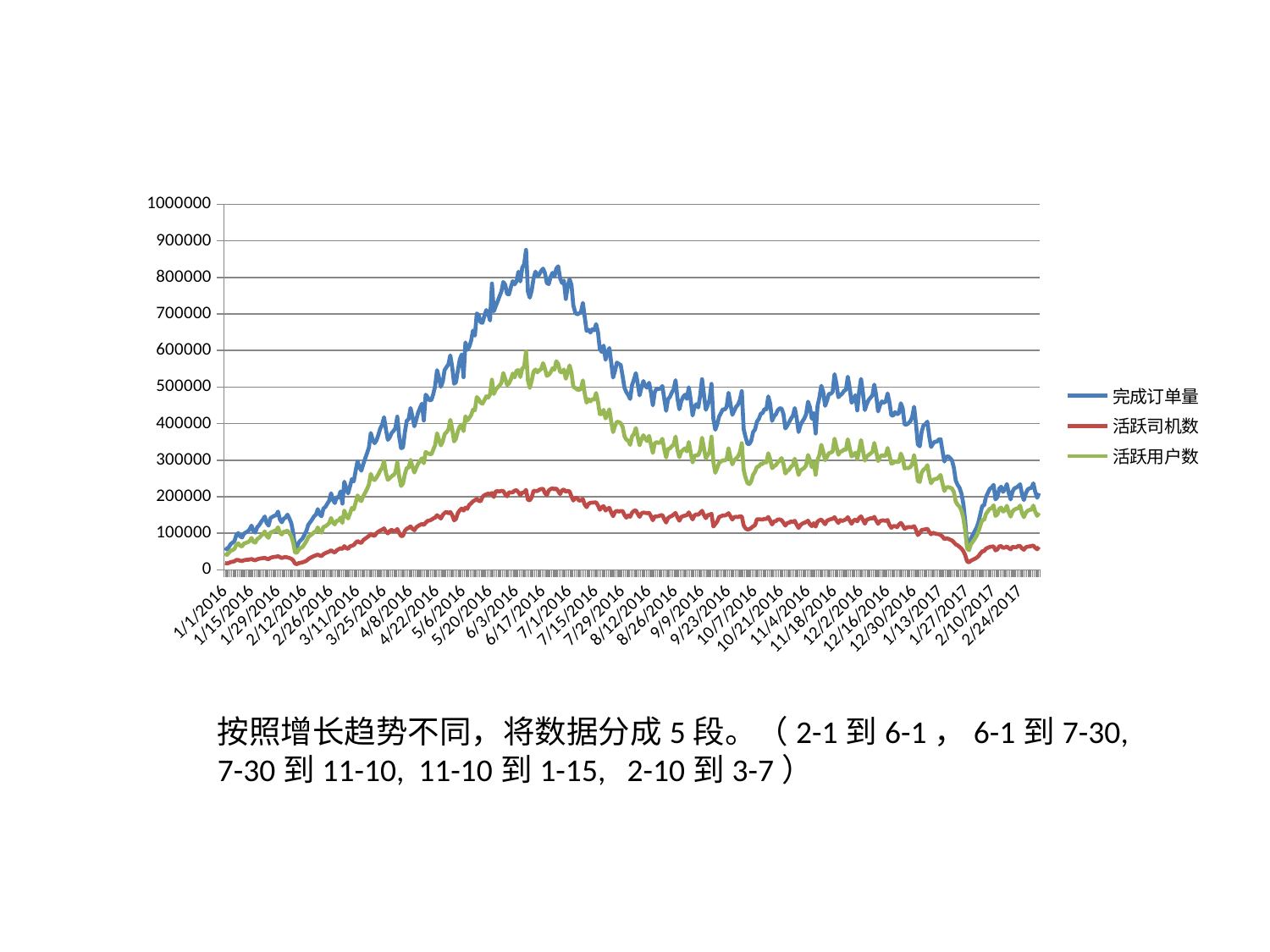

### Chart

| Category | 完成订单量 | 活跃司机数 | 活跃用户数 |
|---|---|---|---|
| 42370 | 60429.0 | 18534.0 | 45408.0 |
| 42371 | 55752.0 | 17598.0 | 40576.0 |
| 42372 | 61922.0 | 18831.0 | 46517.0 |
| 42373 | 70575.0 | 21308.0 | 52259.0 |
| 42374 | 74352.0 | 22076.0 | 54117.0 |
| 42375 | 79085.0 | 23600.0 | 57378.0 |
| 42376 | 95545.0 | 26933.0 | 68712.0 |
| 42377 | 100553.0 | 26721.0 | 72633.0 |
| 42378 | 91844.0 | 25003.0 | 65831.0 |
| 42379 | 88397.0 | 24160.0 | 63995.0 |
| 42380 | 99054.0 | 26163.0 | 72168.0 |
| 42381 | 102192.0 | 27286.0 | 73642.0 |
| 42382 | 105126.0 | 27428.0 | 75380.0 |
| 42383 | 110539.0 | 28286.0 | 78964.0 |
| 42384 | 120971.0 | 29547.0 | 87166.0 |
| 42385 | 105582.0 | 27222.0 | 76703.0 |
| 42386 | 102041.0 | 26095.0 | 74391.0 |
| 42387 | 116715.0 | 28845.0 | 84257.0 |
| 42388 | 121936.0 | 30322.0 | 87174.0 |
| 42389 | 130209.0 | 31405.0 | 93172.0 |
| 42390 | 137704.0 | 31878.0 | 97816.0 |
| 42391 | 145975.0 | 32870.0 | 105184.0 |
| 42392 | 127944.0 | 30133.0 | 92336.0 |
| 42393 | 121019.0 | 29138.0 | 87704.0 |
| 42394 | 141420.0 | 32731.0 | 102138.0 |
| 42395 | 144826.0 | 34311.0 | 103613.0 |
| 42396 | 147614.0 | 35358.0 | 106214.0 |
| 42397 | 149770.0 | 35788.0 | 107988.0 |
| 42398 | 159341.0 | 37422.0 | 116138.0 |
| 42399 | 137865.0 | 34636.0 | 101456.0 |
| 42400 | 129943.0 | 32294.0 | 96762.0 |
| 42401 | 139728.0 | 34103.0 | 104202.0 |
| 42402 | 143204.0 | 35129.0 | 104709.0 |
| 42403 | 151019.0 | 33728.0 | 107179.0 |
| 42404 | 140115.0 | 32294.0 | 100161.0 |
| 42405 | 127740.0 | 30350.0 | 91849.0 |
| 42406 | 101096.0 | 25727.0 | 74467.0 |
| 42407 | 60985.0 | 17063.0 | 47406.0 |
| 42408 | 62557.0 | 15594.0 | 46899.0 |
| 42409 | 75179.0 | 18344.0 | 55867.0 |
| 42410 | 81109.0 | 19322.0 | 59583.0 |
| 42411 | 86103.0 | 20546.0 | 62781.0 |
| 42412 | 96525.0 | 22446.0 | 70459.0 |
| 42413 | 106525.0 | 24778.0 | 78327.0 |
| 42414 | 123419.0 | 29290.0 | 89555.0 |
| 42415 | 130369.0 | 32670.0 | 93948.0 |
| 42416 | 137475.0 | 35376.0 | 97490.0 |
| 42417 | 146217.0 | 37758.0 | 102704.0 |
| 42418 | 150507.0 | 39506.0 | 105211.0 |
| 42419 | 166195.0 | 41605.0 | 115808.0 |
| 42420 | 151553.0 | 39158.0 | 104863.0 |
| 42421 | 146419.0 | 37613.0 | 101850.0 |
| 42422 | 167824.0 | 42682.0 | 117083.0 |
| 42423 | 171858.0 | 45753.0 | 118965.0 |
| 42424 | 180537.0 | 47970.0 | 122804.0 |
| 42425 | 188892.0 | 49647.0 | 127585.0 |
| 42426 | 209534.0 | 53546.0 | 141849.0 |
| 42427 | 191240.0 | 49716.0 | 129191.0 |
| 42428 | 182594.0 | 47495.0 | 124357.0 |
| 42429 | 198251.0 | 53314.0 | 134684.0 |
| 42430 | 197329.0 | 56206.0 | 134096.0 |
| 42431 | 214412.0 | 59221.0 | 142775.0 |
| 42432 | 181236.0 | 56908.0 | 128234.0 |
| 42433 | 240991.0 | 64699.0 | 161917.0 |
| 42434 | 223854.0 | 59564.0 | 148497.0 |
| 42435 | 209056.0 | 57214.0 | 140415.0 |
| 42436 | 227974.0 | 64221.0 | 153560.0 |
| 42437 | 248050.0 | 65637.0 | 169097.0 |
| 42438 | 241904.0 | 67706.0 | 165497.0 |
| 42439 | 270903.0 | 74109.0 | 183698.0 |
| 42440 | 296962.0 | 78777.0 | 203400.0 |
| 42441 | 280682.0 | 75079.0 | 192052.0 |
| 42442 | 271123.0 | 73719.0 | 187871.0 |
| 42443 | 288173.0 | 81189.0 | 201092.0 |
| 42444 | 304224.0 | 85139.0 | 210721.0 |
| 42445 | 318485.0 | 88683.0 | 220869.0 |
| 42446 | 334344.0 | 92655.0 | 233076.0 |
| 42447 | 374311.0 | 98245.0 | 262561.0 |
| 42448 | 355648.0 | 94228.0 | 248669.0 |
| 42449 | 346245.0 | 93205.0 | 245528.0 |
| 42450 | 354095.0 | 100176.0 | 252225.0 |
| 42451 | 368936.0 | 104186.0 | 260977.0 |
| 42452 | 386410.0 | 107503.0 | 271610.0 |
| 42453 | 397383.0 | 109822.0 | 279543.0 |
| 42454 | 417557.0 | 113374.0 | 297876.0 |
| 42455 | 383670.0 | 104487.0 | 264937.0 |
| 42456 | 355485.0 | 99738.0 | 246220.0 |
| 42457 | 362286.0 | 106003.0 | 250687.0 |
| 42458 | 374233.0 | 109432.0 | 255832.0 |
| 42459 | 379985.0 | 105861.0 | 259238.0 |
| 42460 | 387303.0 | 106889.0 | 265766.0 |
| 42461 | 419020.0 | 111586.0 | 294480.0 |
| 42462 | 364710.0 | 101136.0 | 254354.0 |
| 42463 | 332806.0 | 92221.0 | 229225.0 |
| 42464 | 334769.0 | 93091.0 | 236239.0 |
| 42465 | 375534.0 | 106570.0 | 261397.0 |
| 42466 | 407795.0 | 112488.0 | 278499.0 |
| 42467 | 412273.0 | 114587.0 | 279475.0 |
| 42468 | 442670.0 | 118722.0 | 300462.0 |
| 42469 | 418971.0 | 112251.0 | 282304.0 |
| 42470 | 392496.0 | 108198.0 | 266078.0 |
| 42471 | 410359.0 | 116242.0 | 279132.0 |
| 42472 | 429767.0 | 119857.0 | 290097.0 |
| 42473 | 442807.0 | 123055.0 | 297182.0 |
| 42474 | 454721.0 | 125245.0 | 304954.0 |
| 42475 | 408435.0 | 122531.0 | 291553.0 |
| 42476 | 479302.0 | 129003.0 | 322325.0 |
| 42477 | 472277.0 | 133826.0 | 318739.0 |
| 42478 | 463698.0 | 135015.0 | 317003.0 |
| 42479 | 464821.0 | 137064.0 | 315823.0 |
| 42480 | 480239.0 | 140640.0 | 328583.0 |
| 42481 | 503251.0 | 142592.0 | 341206.0 |
| 42482 | 546234.0 | 149500.0 | 373405.0 |
| 42483 | 525780.0 | 145183.0 | 355885.0 |
| 42484 | 500731.0 | 140381.0 | 340435.0 |
| 42485 | 514651.0 | 149947.0 | 350868.0 |
| 42486 | 547115.0 | 155628.0 | 371117.0 |
| 42487 | 554563.0 | 158597.0 | 376228.0 |
| 42488 | 561946.0 | 154348.0 | 383664.0 |
| 42489 | 586671.0 | 158213.0 | 410534.0 |
| 42490 | 554588.0 | 149899.0 | 385070.0 |
| 42491 | 509036.0 | 135433.0 | 351112.0 |
| 42492 | 513555.0 | 139523.0 | 359047.0 |
| 42493 | 545728.0 | 155321.0 | 379592.0 |
| 42494 | 575280.0 | 162870.0 | 391807.0 |
| 42495 | 589179.0 | 167553.0 | 397297.0 |
| 42496 | 526989.0 | 162062.0 | 379333.0 |
| 42497 | 622021.0 | 170058.0 | 420060.0 |
| 42498 | 601822.0 | 166648.0 | 408541.0 |
| 42499 | 609985.0 | 177795.0 | 415645.0 |
| 42500 | 627279.0 | 181874.0 | 423237.0 |
| 42501 | 654584.0 | 187392.0 | 438141.0 |
| 42502 | 640817.0 | 190190.0 | 436654.0 |
| 42503 | 701260.0 | 194008.0 | 472790.0 |
| 42504 | 697101.0 | 188700.0 | 466662.0 |
| 42505 | 676884.0 | 187299.0 | 457617.0 |
| 42506 | 675795.0 | 199403.0 | 454491.0 |
| 42507 | 694789.0 | 203962.0 | 464062.0 |
| 42508 | 710858.0 | 206525.0 | 474739.0 |
| 42509 | 700884.0 | 208342.0 | 470751.0 |
| 42510 | 682075.0 | 206838.0 | 479907.0 |
| 42511 | 783147.0 | 210128.0 | 520032.0 |
| 42512 | 707459.0 | 199208.0 | 481218.0 |
| 42513 | 721351.0 | 214681.0 | 493285.0 |
| 42514 | 734527.0 | 214992.0 | 499060.0 |
| 42515 | 748629.0 | 214332.0 | 504104.0 |
| 42516 | 761270.0 | 216083.0 | 511399.0 |
| 42517 | 787402.0 | 215669.0 | 538322.0 |
| 42518 | 779991.0 | 206443.0 | 522987.0 |
| 42519 | 754708.0 | 201150.0 | 506025.0 |
| 42520 | 753606.0 | 211941.0 | 509765.0 |
| 42521 | 773247.0 | 211631.0 | 521461.0 |
| 42522 | 789788.0 | 211836.0 | 536985.0 |
| 42523 | 780921.0 | 216804.0 | 526298.0 |
| 42524 | 789699.0 | 217736.0 | 545011.0 |
| 42525 | 815474.0 | 211888.0 | 546154.0 |
| 42526 | 788829.0 | 204385.0 | 527373.0 |
| 42527 | 826434.0 | 211180.0 | 550788.0 |
| 42528 | 835712.0 | 211836.0 | 555332.0 |
| 42529 | 875336.0 | 218629.0 | 597847.0 |
| 42530 | 761032.0 | 191422.0 | 518167.0 |
| 42531 | 744573.0 | 190086.0 | 497751.0 |
| 42532 | 764006.0 | 198418.0 | 517515.0 |
| 42533 | 797912.0 | 216329.0 | 542502.0 |
| 42534 | 815786.0 | 215804.0 | 548106.0 |
| 42535 | 802668.0 | 215423.0 | 540361.0 |
| 42536 | 808107.0 | 219161.0 | 546059.0 |
| 42537 | 818033.0 | 221112.0 | 549433.0 |
| 42538 | 824034.0 | 221597.0 | 565410.0 |
| 42539 | 811790.0 | 209608.0 | 550501.0 |
| 42540 | 784500.0 | 204257.0 | 530632.0 |
| 42541 | 781720.0 | 217089.0 | 533491.0 |
| 42542 | 801674.0 | 220864.0 | 540732.0 |
| 42543 | 812514.0 | 223417.0 | 551371.0 |
| 42544 | 802194.0 | 220193.0 | 547722.0 |
| 42545 | 823904.0 | 222652.0 | 570712.0 |
| 42546 | 830254.0 | 215289.0 | 563190.0 |
| 42547 | 797816.0 | 207209.0 | 541757.0 |
| 42548 | 784613.0 | 217218.0 | 539959.0 |
| 42549 | 791187.0 | 219793.0 | 547901.0 |
| 42550 | 740895.0 | 213483.0 | 522728.0 |
| 42551 | 775943.0 | 216218.0 | 539377.0 |
| 42552 | 794895.0 | 214428.0 | 559148.0 |
| 42553 | 779541.0 | 200647.0 | 540142.0 |
| 42554 | 723093.0 | 189490.0 | 500577.0 |
| 42555 | 704088.0 | 197273.0 | 497813.0 |
| 42556 | 698654.0 | 195907.0 | 493254.0 |
| 42557 | 701717.0 | 189435.0 | 492175.0 |
| 42558 | 704706.0 | 190064.0 | 495091.0 |
| 42559 | 730194.0 | 193580.0 | 518188.0 |
| 42560 | 692576.0 | 178702.0 | 482366.0 |
| 42561 | 653791.0 | 171369.0 | 457270.0 |
| 42562 | 656772.0 | 180532.0 | 466819.0 |
| 42563 | 649215.0 | 183229.0 | 460976.0 |
| 42564 | 658296.0 | 183721.0 | 466913.0 |
| 42565 | 655367.0 | 184133.0 | 465762.0 |
| 42566 | 672303.0 | 184490.0 | 483817.0 |
| 42567 | 651008.0 | 175945.0 | 460150.0 |
| 42568 | 603381.0 | 164194.0 | 426068.0 |
| 42569 | 595991.0 | 171310.0 | 426242.0 |
| 42570 | 613432.0 | 173885.0 | 437685.0 |
| 42571 | 574578.0 | 162380.0 | 414269.0 |
| 42572 | 594430.0 | 166866.0 | 424347.0 |
| 42573 | 606695.0 | 169403.0 | 439268.0 |
| 42574 | 566744.0 | 156852.0 | 405054.0 |
| 42575 | 526062.0 | 146730.0 | 376632.0 |
| 42576 | 544457.0 | 158161.0 | 393970.0 |
| 42577 | 567021.0 | 161340.0 | 405187.0 |
| 42578 | 563303.0 | 159245.0 | 404163.0 |
| 42579 | 560608.0 | 160753.0 | 401319.0 |
| 42580 | 530265.0 | 160823.0 | 391667.0 |
| 42581 | 498019.0 | 149728.0 | 365336.0 |
| 42582 | 486110.0 | 142730.0 | 356045.0 |
| 42583 | 478346.0 | 148613.0 | 353405.0 |
| 42584 | 467333.0 | 145072.0 | 341745.0 |
| 42585 | 504924.0 | 156344.0 | 365044.0 |
| 42586 | 520754.0 | 161202.0 | 371706.0 |
| 42587 | 538268.0 | 162972.0 | 387851.0 |
| 42588 | 509220.0 | 152825.0 | 362663.0 |
| 42589 | 477318.0 | 144851.0 | 340675.0 |
| 42590 | 499146.0 | 154536.0 | 357242.0 |
| 42591 | 516476.0 | 156609.0 | 368138.0 |
| 42592 | 502718.0 | 155842.0 | 357854.0 |
| 42593 | 498286.0 | 154761.0 | 352148.0 |
| 42594 | 511884.0 | 156292.0 | 366588.0 |
| 42595 | 484849.0 | 146282.0 | 342118.0 |
| 42596 | 450036.0 | 135542.0 | 319822.0 |
| 42597 | 486219.0 | 146106.0 | 345981.0 |
| 42598 | 495986.0 | 145898.0 | 349177.0 |
| 42599 | 495179.0 | 147053.0 | 346912.0 |
| 42600 | 495514.0 | 148718.0 | 348719.0 |
| 42601 | 502992.0 | 150069.0 | 358407.0 |
| 42602 | 468873.0 | 138421.0 | 329847.0 |
| 42603 | 434985.0 | 129322.0 | 307303.0 |
| 42604 | 466688.0 | 141584.0 | 330644.0 |
| 42605 | 472974.0 | 145203.0 | 332009.0 |
| 42606 | 484792.0 | 147189.0 | 338071.0 |
| 42607 | 493580.0 | 151390.0 | 342749.0 |
| 42608 | 518668.0 | 155447.0 | 364420.0 |
| 42609 | 469766.0 | 144043.0 | 327703.0 |
| 42610 | 439238.0 | 134344.0 | 307958.0 |
| 42611 | 460756.0 | 144456.0 | 322794.0 |
| 42612 | 472831.0 | 147061.0 | 328089.0 |
| 42613 | 479098.0 | 148097.0 | 332221.0 |
| 42614 | 467710.0 | 149819.0 | 323881.0 |
| 42615 | 499452.0 | 156950.0 | 349377.0 |
| 42616 | 464820.0 | 147092.0 | 321550.0 |
| 42617 | 422338.0 | 137858.0 | 293684.0 |
| 42618 | 445873.0 | 148827.0 | 311248.0 |
| 42619 | 453186.0 | 151949.0 | 313505.0 |
| 42620 | 444333.0 | 150479.0 | 313277.0 |
| 42621 | 476150.0 | 155729.0 | 326411.0 |
| 42622 | 521567.0 | 161435.0 | 361145.0 |
| 42623 | 479891.0 | 150054.0 | 332950.0 |
| 42624 | 437797.0 | 141301.0 | 305012.0 |
| 42625 | 451162.0 | 149438.0 | 313806.0 |
| 42626 | 466029.0 | 150547.0 | 321990.0 |
| 42627 | 508818.0 | 153204.0 | 364259.0 |
| 42628 | 412385.0 | 118446.0 | 294022.0 |
| 42629 | 383012.0 | 125368.0 | 265393.0 |
| 42630 | 398029.0 | 132012.0 | 278331.0 |
| 42631 | 419287.0 | 144669.0 | 292261.0 |
| 42632 | 429159.0 | 146203.0 | 296563.0 |
| 42633 | 439389.0 | 148932.0 | 299554.0 |
| 42634 | 438417.0 | 148483.0 | 298940.0 |
| 42635 | 445697.0 | 150650.0 | 302905.0 |
| 42636 | 484366.0 | 154976.0 | 332586.0 |
| 42637 | 454360.0 | 146206.0 | 308005.0 |
| 42638 | 423889.0 | 137640.0 | 288483.0 |
| 42639 | 435090.0 | 144304.0 | 299767.0 |
| 42640 | 445932.0 | 144955.0 | 304382.0 |
| 42641 | 452000.0 | 144314.0 | 310048.0 |
| 42642 | 464764.0 | 146403.0 | 321137.0 |
| 42643 | 488827.0 | 145847.0 | 346422.0 |
| 42644 | 384328.0 | 121387.0 | 272453.0 |
| 42645 | 363010.0 | 113210.0 | 252180.0 |
| 42646 | 344357.0 | 110083.0 | 237052.0 |
| 42647 | 344161.0 | 111349.0 | 234483.0 |
| 42648 | 353587.0 | 114632.0 | 242303.0 |
| 42649 | 377240.0 | 119054.0 | 260473.0 |
| 42650 | 383705.0 | 122007.0 | 267943.0 |
| 42651 | 405454.0 | 138219.0 | 281501.0 |
| 42652 | 412811.0 | 138347.0 | 282675.0 |
| 42653 | 426934.0 | 137673.0 | 289776.0 |
| 42654 | 429124.0 | 137631.0 | 289671.0 |
| 42655 | 440083.0 | 139498.0 | 295904.0 |
| 42656 | 439165.0 | 139066.0 | 293563.0 |
| 42657 | 474567.0 | 144226.0 | 318822.0 |
| 42658 | 454548.0 | 134714.0 | 302521.0 |
| 42659 | 407509.0 | 124165.0 | 277970.0 |
| 42660 | 419827.0 | 132537.0 | 283214.0 |
| 42661 | 425602.0 | 133145.0 | 286472.0 |
| 42662 | 436496.0 | 137775.0 | 294098.0 |
| 42663 | 441829.0 | 137912.0 | 298839.0 |
| 42664 | 441401.0 | 135898.0 | 305526.0 |
| 42665 | 426403.0 | 128818.0 | 289694.0 |
| 42666 | 386628.0 | 121061.0 | 263407.0 |
| 42667 | 394437.0 | 127903.0 | 270405.0 |
| 42668 | 404103.0 | 129012.0 | 273734.0 |
| 42669 | 414197.0 | 132398.0 | 282151.0 |
| 42670 | 421550.0 | 130750.0 | 286205.0 |
| 42671 | 442519.0 | 134019.0 | 303950.0 |
| 42672 | 414358.0 | 123206.0 | 282225.0 |
| 42673 | 376778.0 | 114483.0 | 259321.0 |
| 42674 | 396122.0 | 122605.0 | 272276.0 |
| 42675 | 406036.0 | 126552.0 | 275253.0 |
| 42676 | 414127.0 | 128665.0 | 278872.0 |
| 42677 | 425876.0 | 130839.0 | 285810.0 |
| 42678 | 460220.0 | 134381.0 | 314219.0 |
| 42679 | 444581.0 | 124474.0 | 299752.0 |
| 42680 | 413257.0 | 119465.0 | 280729.0 |
| 42681 | 429004.0 | 127468.0 | 294463.0 |
| 42682 | 372822.0 | 118138.0 | 259817.0 |
| 42683 | 448935.0 | 131767.0 | 301030.0 |
| 42684 | 471402.0 | 135456.0 | 314157.0 |
| 42685 | 503585.0 | 137287.0 | 341941.0 |
| 42686 | 487020.0 | 131367.0 | 323808.0 |
| 42687 | 448628.0 | 124696.0 | 299491.0 |
| 42688 | 462797.0 | 134326.0 | 309267.0 |
| 42689 | 481564.0 | 136743.0 | 318922.0 |
| 42690 | 481601.0 | 138711.0 | 320495.0 |
| 42691 | 487056.0 | 139500.0 | 323924.0 |
| 42692 | 535305.0 | 144025.0 | 358747.0 |
| 42693 | 509381.0 | 134980.0 | 337029.0 |
| 42694 | 472117.0 | 128292.0 | 314721.0 |
| 42695 | 477570.0 | 136257.0 | 323182.0 |
| 42696 | 482078.0 | 133713.0 | 324322.0 |
| 42697 | 489602.0 | 135618.0 | 329246.0 |
| 42698 | 492685.0 | 138141.0 | 328729.0 |
| 42699 | 528338.0 | 143978.0 | 357149.0 |
| 42700 | 497926.0 | 134542.0 | 333201.0 |
| 42701 | 457170.0 | 125915.0 | 310081.0 |
| 42702 | 463773.0 | 134909.0 | 314995.0 |
| 42703 | 477862.0 | 137432.0 | 320261.0 |
| 42704 | 436295.0 | 132722.0 | 302304.0 |
| 42705 | 489541.0 | 141887.0 | 328765.0 |
| 42706 | 522416.0 | 146169.0 | 354918.0 |
| 42707 | 484189.0 | 136608.0 | 325654.0 |
| 42708 | 436999.0 | 126210.0 | 298671.0 |
| 42709 | 453220.0 | 136739.0 | 310056.0 |
| 42710 | 464878.0 | 138930.0 | 314149.0 |
| 42711 | 471025.0 | 140945.0 | 318074.0 |
| 42712 | 477340.0 | 140109.0 | 322499.0 |
| 42713 | 506801.0 | 145000.0 | 347034.0 |
| 42714 | 476729.0 | 134456.0 | 323484.0 |
| 42715 | 433306.0 | 125958.0 | 297326.0 |
| 42716 | 450059.0 | 133072.0 | 308901.0 |
| 42717 | 460704.0 | 135116.0 | 313432.0 |
| 42718 | 457390.0 | 135063.0 | 311748.0 |
| 42719 | 460204.0 | 133825.0 | 312981.0 |
| 42720 | 482603.0 | 136150.0 | 333316.0 |
| 42721 | 458573.0 | 122497.0 | 312814.0 |
| 42722 | 422621.0 | 114903.0 | 290641.0 |
| 42723 | 421977.0 | 119346.0 | 292236.0 |
| 42724 | 431437.0 | 119502.0 | 296688.0 |
| 42725 | 425549.0 | 116510.0 | 294846.0 |
| 42726 | 428635.0 | 123899.0 | 295308.0 |
| 42727 | 455668.0 | 128224.0 | 318102.0 |
| 42728 | 442165.0 | 121923.0 | 305558.0 |
| 42729 | 397630.0 | 112194.0 | 277340.0 |
| 42730 | 397468.0 | 115444.0 | 278909.0 |
| 42731 | 400984.0 | 117028.0 | 278009.0 |
| 42732 | 406315.0 | 116783.0 | 281343.0 |
| 42733 | 418196.0 | 116342.0 | 289209.0 |
| 42734 | 446044.0 | 119462.0 | 313762.0 |
| 42735 | 400488.0 | 109724.0 | 283185.0 |
| 42736 | 342816.0 | 95082.0 | 242861.0 |
| 42737 | 337658.0 | 100244.0 | 240385.0 |
| 42738 | 377607.0 | 108852.0 | 265469.0 |
| 42739 | 395589.0 | 109788.0 | 274118.0 |
| 42740 | 398542.0 | 110789.0 | 277336.0 |
| 42741 | 405435.0 | 112488.0 | 286258.0 |
| 42742 | 365044.0 | 103543.0 | 256198.0 |
| 42743 | 335841.0 | 97252.0 | 236998.0 |
| 42744 | 344809.0 | 101296.0 | 245233.0 |
| 42745 | 350820.0 | 99476.0 | 248428.0 |
| 42746 | 350130.0 | 98044.0 | 248543.0 |
| 42747 | 356506.0 | 97699.0 | 253213.0 |
| 42748 | 357105.0 | 95405.0 | 259451.0 |
| 42749 | 324932.0 | 90896.0 | 236089.0 |
| 42750 | 296190.0 | 84281.0 | 215420.0 |
| 42751 | 308876.0 | 86084.0 | 225505.0 |
| 42752 | 310429.0 | 85121.0 | 226163.0 |
| 42753 | 305683.0 | 82385.0 | 224808.0 |
| 42754 | 299766.0 | 80405.0 | 222297.0 |
| 42755 | 279525.0 | 75295.0 | 213161.0 |
| 42756 | 244216.0 | 69509.0 | 186416.0 |
| 42757 | 232593.0 | 67036.0 | 178022.0 |
| 42758 | 224816.0 | 62822.0 | 172889.0 |
| 42759 | 209149.0 | 58248.0 | 162132.0 |
| 42760 | 181815.0 | 51443.0 | 142824.0 |
| 42761 | 133724.0 | 40322.0 | 108085.0 |
| 42762 | 68731.0 | 23100.0 | 58591.0 |
| 42763 | 64919.0 | 20442.0 | 53665.0 |
| 42764 | 85680.0 | 24962.0 | 69703.0 |
| 42765 | 95459.0 | 27442.0 | 76654.0 |
| 42766 | 105267.0 | 30152.0 | 84231.0 |
| 42767 | 115130.0 | 32879.0 | 92348.0 |
| 42768 | 130379.0 | 37360.0 | 104662.0 |
| 42769 | 152669.0 | 44438.0 | 120950.0 |
| 42770 | 175073.0 | 50799.0 | 136343.0 |
| 42771 | 176531.0 | 51137.0 | 136643.0 |
| 42772 | 199156.0 | 57830.0 | 153087.0 |
| 42773 | 210579.0 | 60393.0 | 159966.0 |
| 42774 | 221592.0 | 62573.0 | 167037.0 |
| 42775 | 225233.0 | 63642.0 | 168477.0 |
| 42776 | 232426.0 | 63868.0 | 176563.0 |
| 42777 | 192634.0 | 53195.0 | 147590.0 |
| 42778 | 198800.0 | 55733.0 | 151399.0 |
| 42779 | 221892.0 | 64117.0 | 167007.0 |
| 42780 | 227381.0 | 64898.0 | 170276.0 |
| 42781 | 213154.0 | 59977.0 | 159389.0 |
| 42782 | 220460.0 | 61069.0 | 162924.0 |
| 42783 | 234570.0 | 64130.0 | 175217.0 |
| 42784 | 210366.0 | 59271.0 | 157564.0 |
| 42785 | 192474.0 | 55944.0 | 145690.0 |
| 42786 | 214086.0 | 62819.0 | 159523.0 |
| 42787 | 222858.0 | 61936.0 | 164826.0 |
| 42788 | 225047.0 | 61840.0 | 167176.0 |
| 42789 | 228889.0 | 65190.0 | 168427.0 |
| 42790 | 234028.0 | 65072.0 | 175679.0 |
| 42791 | 206896.0 | 58567.0 | 155376.0 |
| 42792 | 190807.0 | 54964.0 | 144026.0 |
| 42793 | 209174.0 | 61760.0 | 156067.0 |
| 42794 | 219469.0 | 63221.0 | 161473.0 |
| 42795 | 223116.0 | 64043.0 | 164147.0 |
| 42796 | 224187.0 | 65079.0 | 164374.0 |
| 42797 | 236445.0 | 66349.0 | 175769.0 |
| 42798 | 213233.0 | 60177.0 | 158452.0 |
| 42799 | 197001.0 | 56309.0 | 147713.0 |
| 42800 | 209701.0 | 62687.0 | 155581.0 |
按照增长趋势不同，将数据分成5段。（2-1到6-1，6-1到7-30,  7-30到11-10,  11-10到1-15,   2-10到3-7）